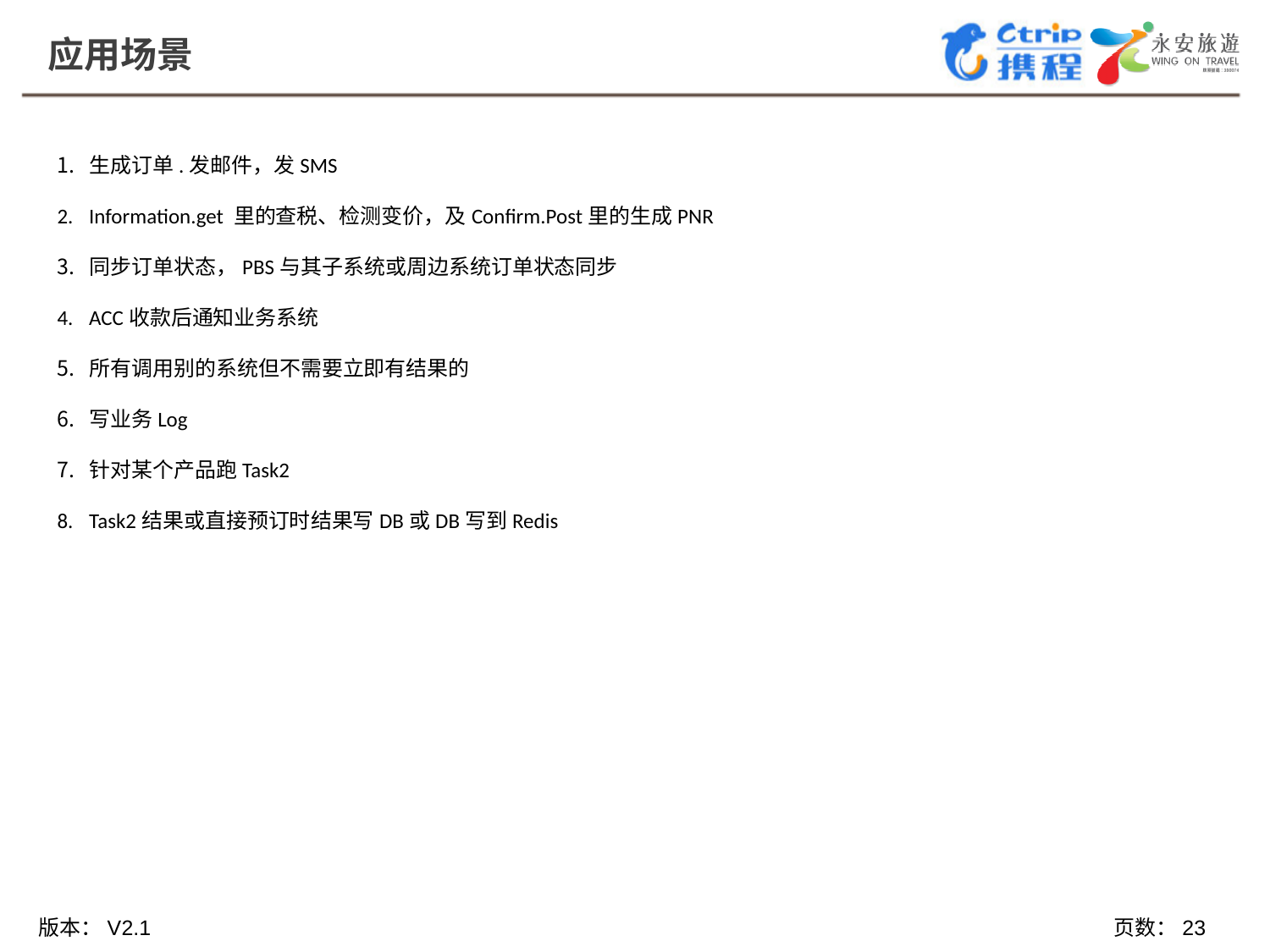

应用场景
生成订单.发邮件，发SMS

Information.get 里的查税、检测变价，及Confirm.Post里的生成PNR

同步订单状态，PBS与其子系统或周边系统订单状态同步

ACC收款后通知业务系统

所有调用别的系统但不需要立即有结果的

写业务Log

针对某个产品跑Task2

Task2结果或直接预订时结果写DB或DB写到Redis